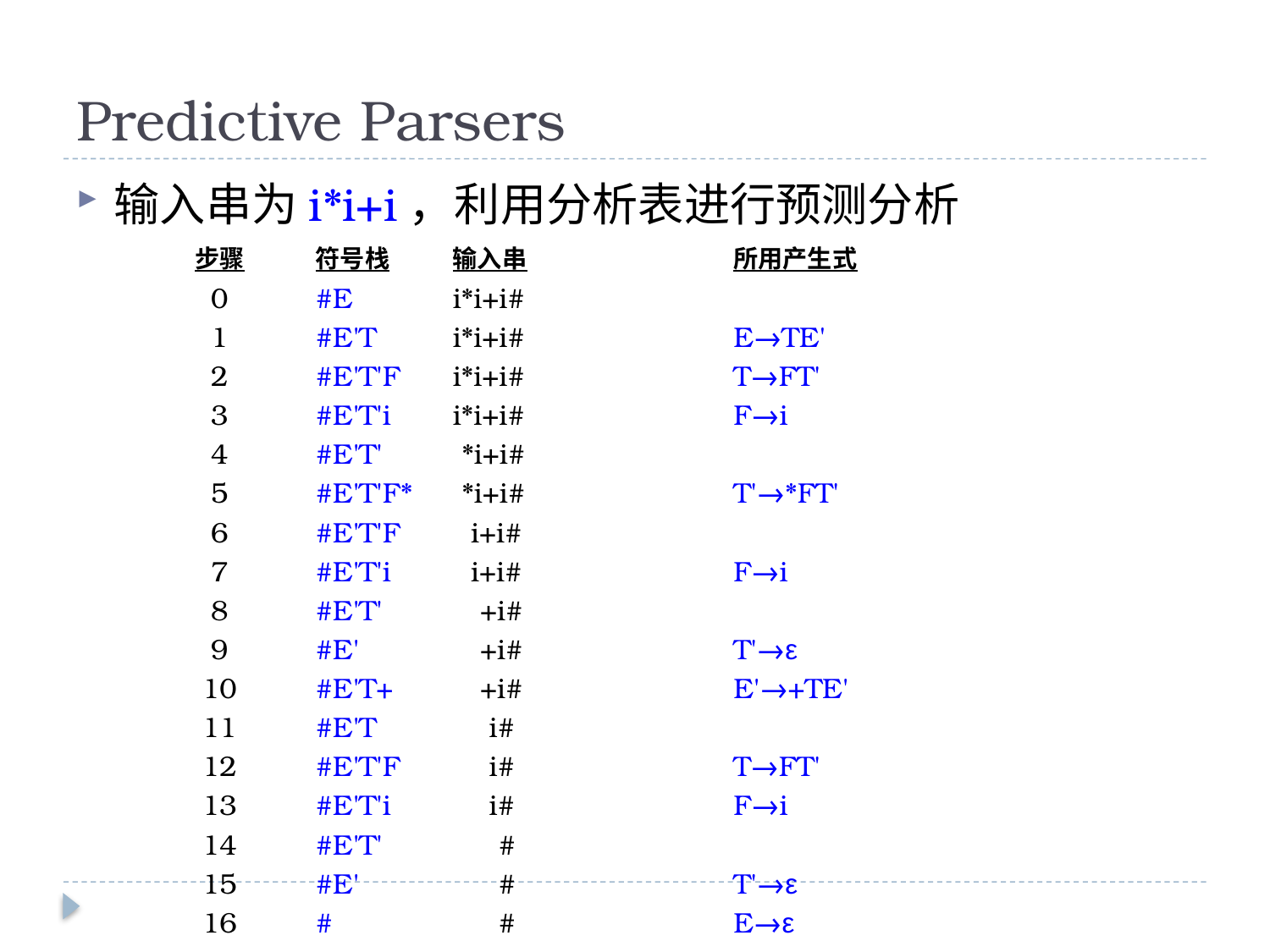

# Predictive Parsers
输入串为i*i+i，利用分析表进行预测分析

| 步骤 | 符号栈 | 输入串 | 所用产生式 |
| --- | --- | --- | --- |
| 0 | #E | i\*i+i# |  |
| 1 | #E'T | i\*i+i# | E→TE' |
| 2 | #E'T'F | i\*i+i# | T→FT' |
| 3 | #E'T'i | i\*i+i# | F→i |
| 4 | #E'T' | \*i+i# |  |
| 5 | #E'T'F\* | \*i+i# | T'→\*FT' |
| 6 | #E'T'F | i+i# |  |
| 7 | #E'T'i | i+i# | F→i |
| 8 | #E'T' | +i# |  |
| 9 | #E' | +i# | T'→ε |
| 10 | #E'T+ | +i# | E'→+TE' |
| 11 | #E'T | i# |  |
| 12 | #E'T'F | i# | T→FT' |
| 13 | #E'T'i | i# | F→i |
| 14 | #E'T' | # |  |
| 15 | #E' | # | T'→ε |
| 16 | # | # | E→ε |
44